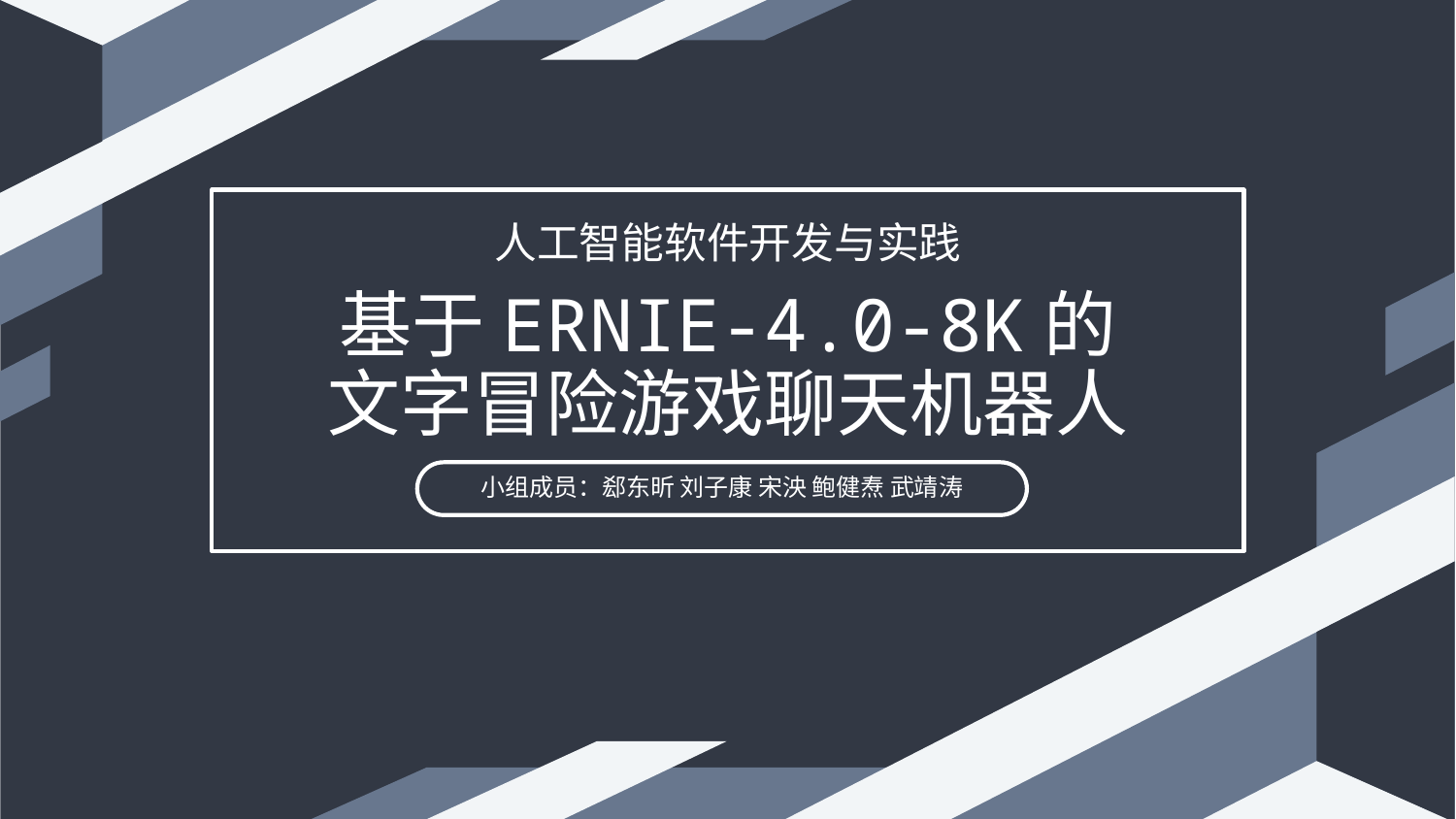

人工智能软件开发与实践

基于ERNIE-4.0-8K的
文字冒险游戏聊天机器人

小组成员：郄东昕 刘子康 宋泱 鲍健焘 武靖涛